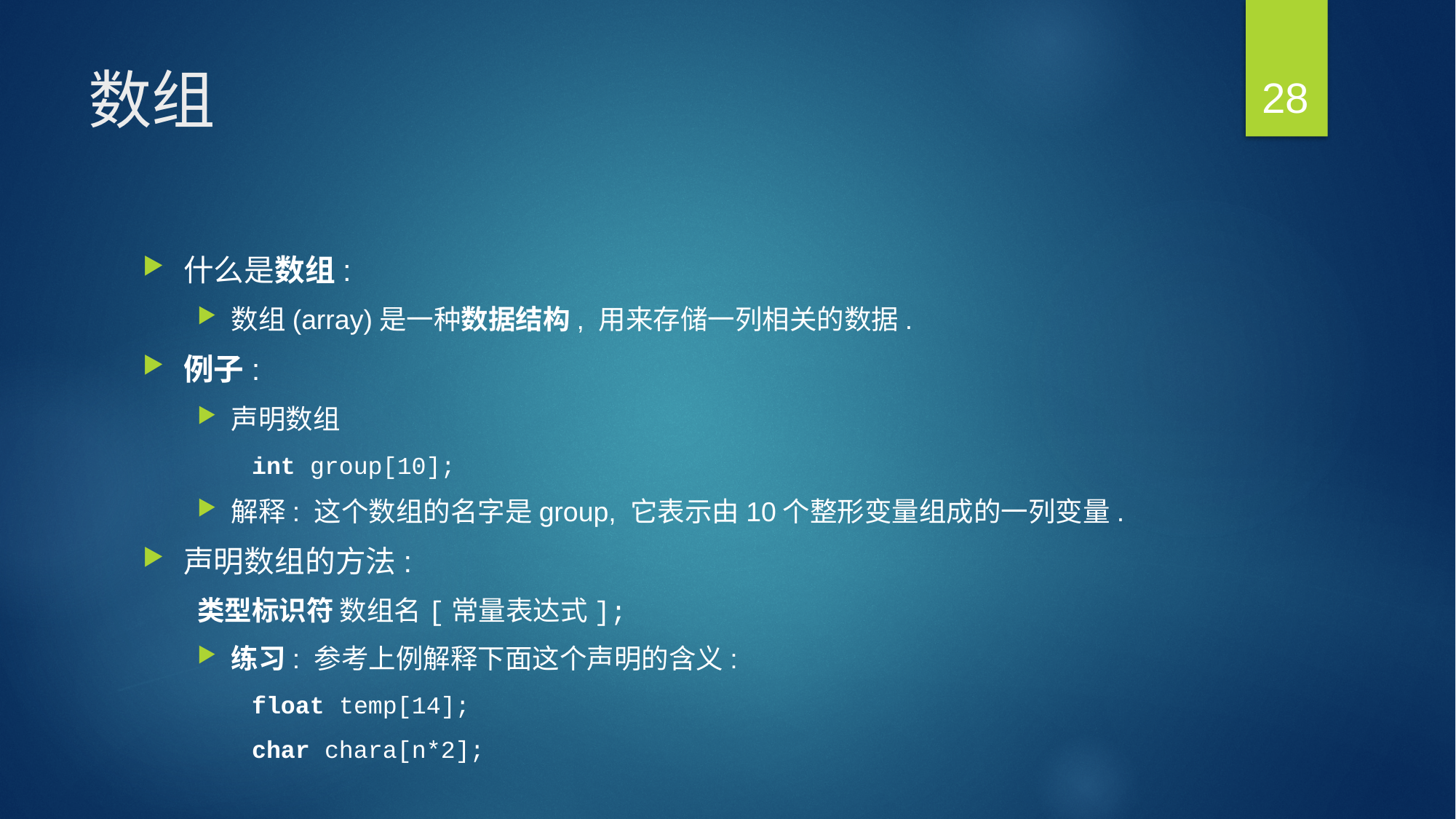

28
# 数组
什么是数组:
数组(array)是一种数据结构, 用来存储一列相关的数据.
例子:
声明数组
int group[10];
解释: 这个数组的名字是group, 它表示由10个整形变量组成的一列变量.
声明数组的方法:
类型标识符 数组名[常量表达式];
练习: 参考上例解释下面这个声明的含义:
float temp[14];
char chara[n*2];